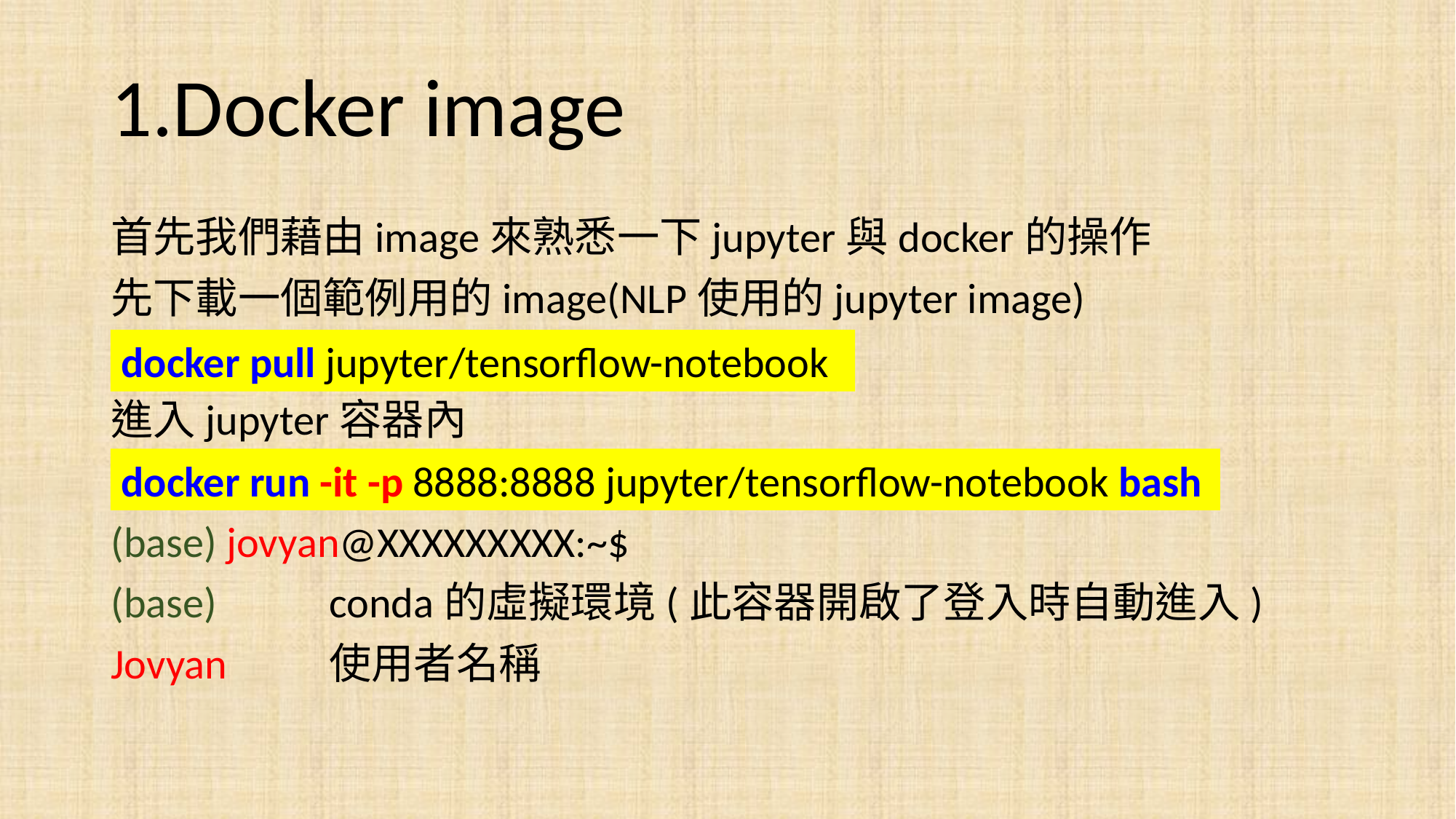

# 1.Docker image
首先我們藉由image來熟悉一下jupyter與docker的操作
先下載一個範例用的image(NLP使用的jupyter image)

進入jupyter容器內

(base) jovyan@XXXXXXXXX:~$
(base)		conda的虛擬環境(此容器開啟了登入時自動進入)
Jovyan	使用者名稱
docker pull jupyter/tensorflow-notebook
docker run -it -p 8888:8888 jupyter/tensorflow-notebook bash